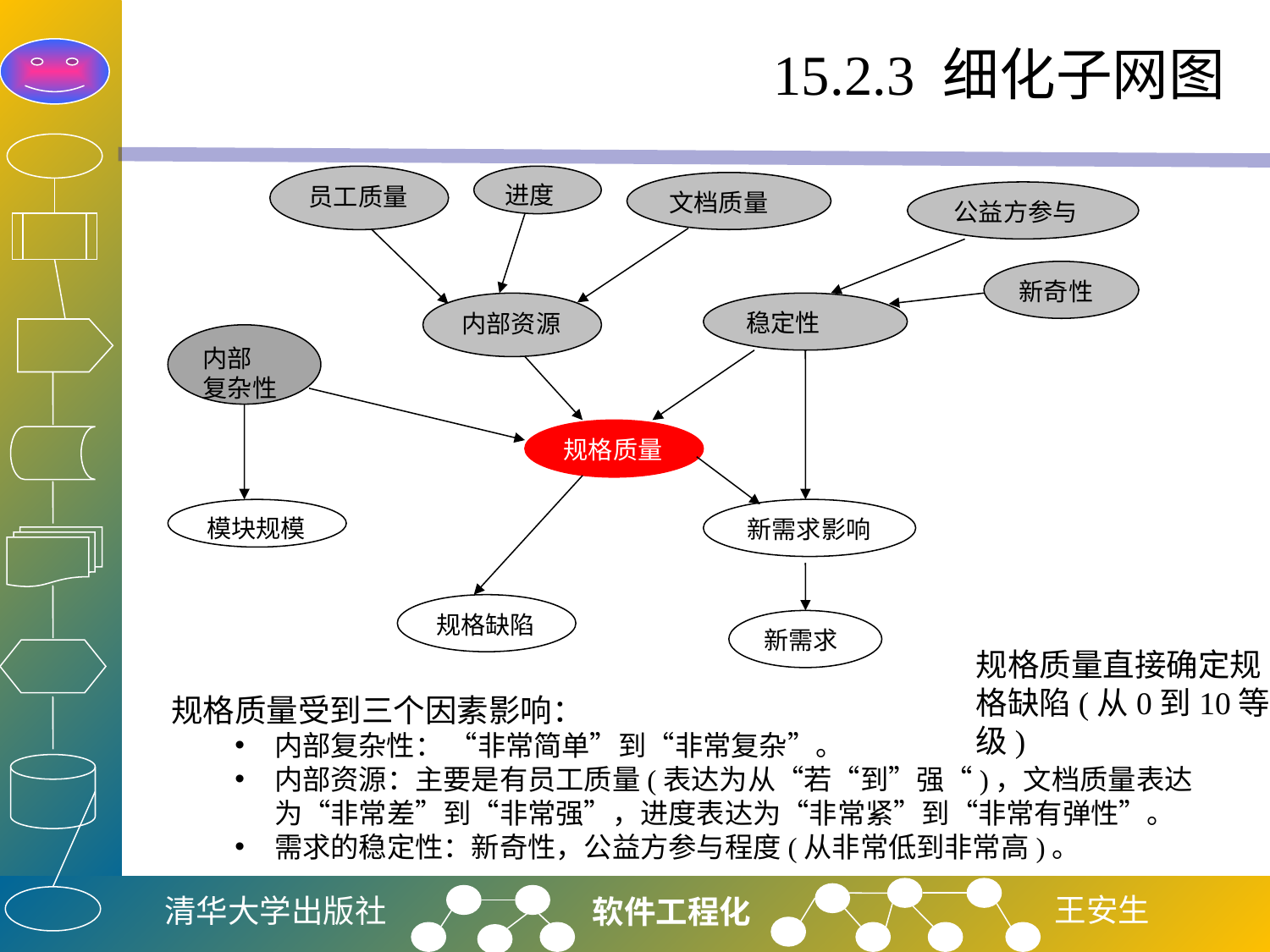

# 15.2.3 细化子网图

员工质量
进度
文档质量
公益方参与

新奇性
内部资源
稳定性

内部
复杂性

规格质量

模块规模
新需求影响

规格缺陷
新需求
规格质量直接确定规格缺陷(从0到10等级)
规格质量受到三个因素影响：
内部复杂性： “非常简单”到“非常复杂”。
内部资源：主要是有员工质量(表达为从“若“到”强“)，文档质量表达为“非常差”到“非常强”，进度表达为“非常紧”到“非常有弹性”。
需求的稳定性：新奇性，公益方参与程度(从非常低到非常高)。